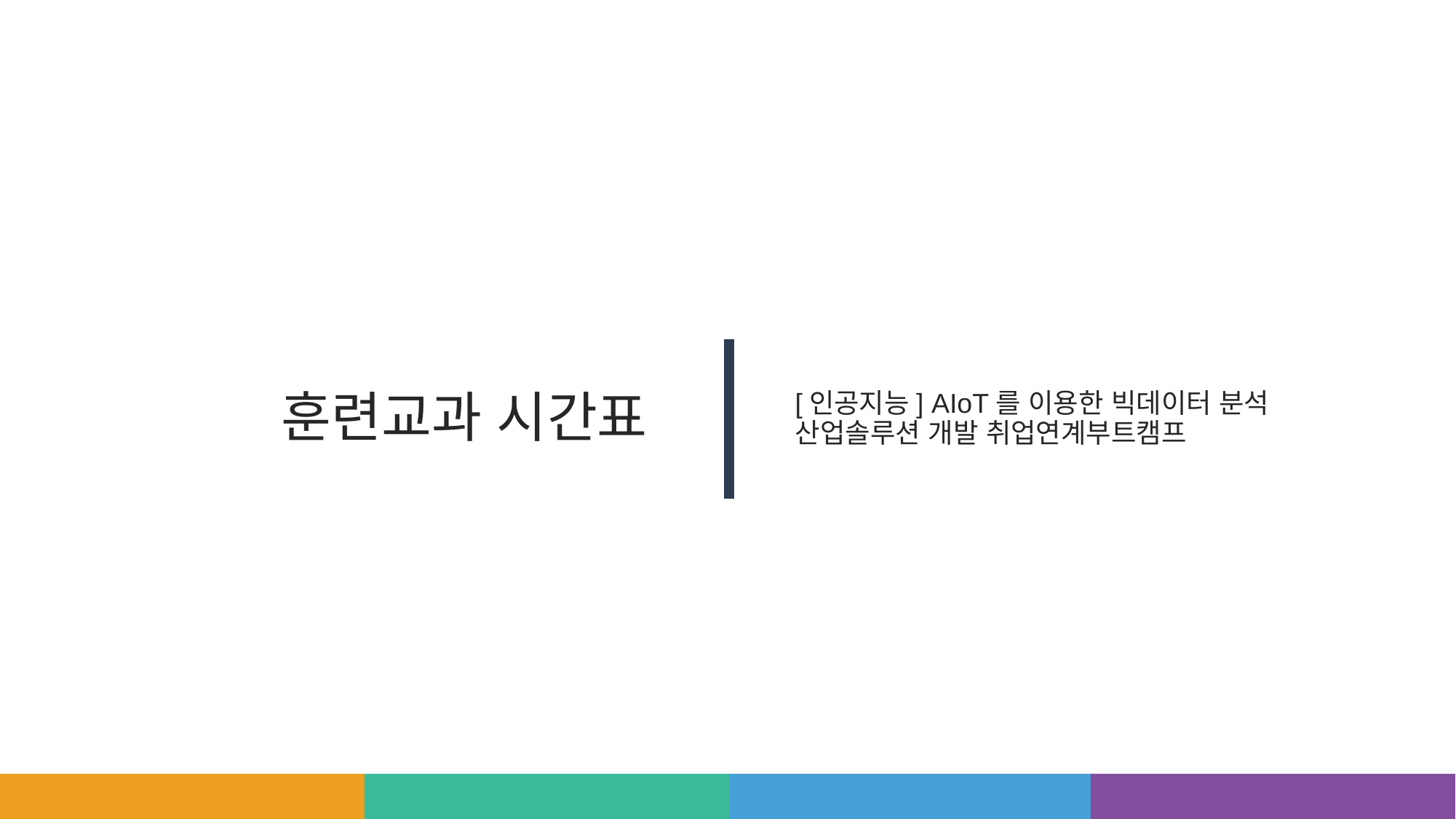

# 훈련교과 시간표
[인공지능] AIoT를 이용한 빅데이터 분석 산업솔루션 개발 취업연계부트캠프